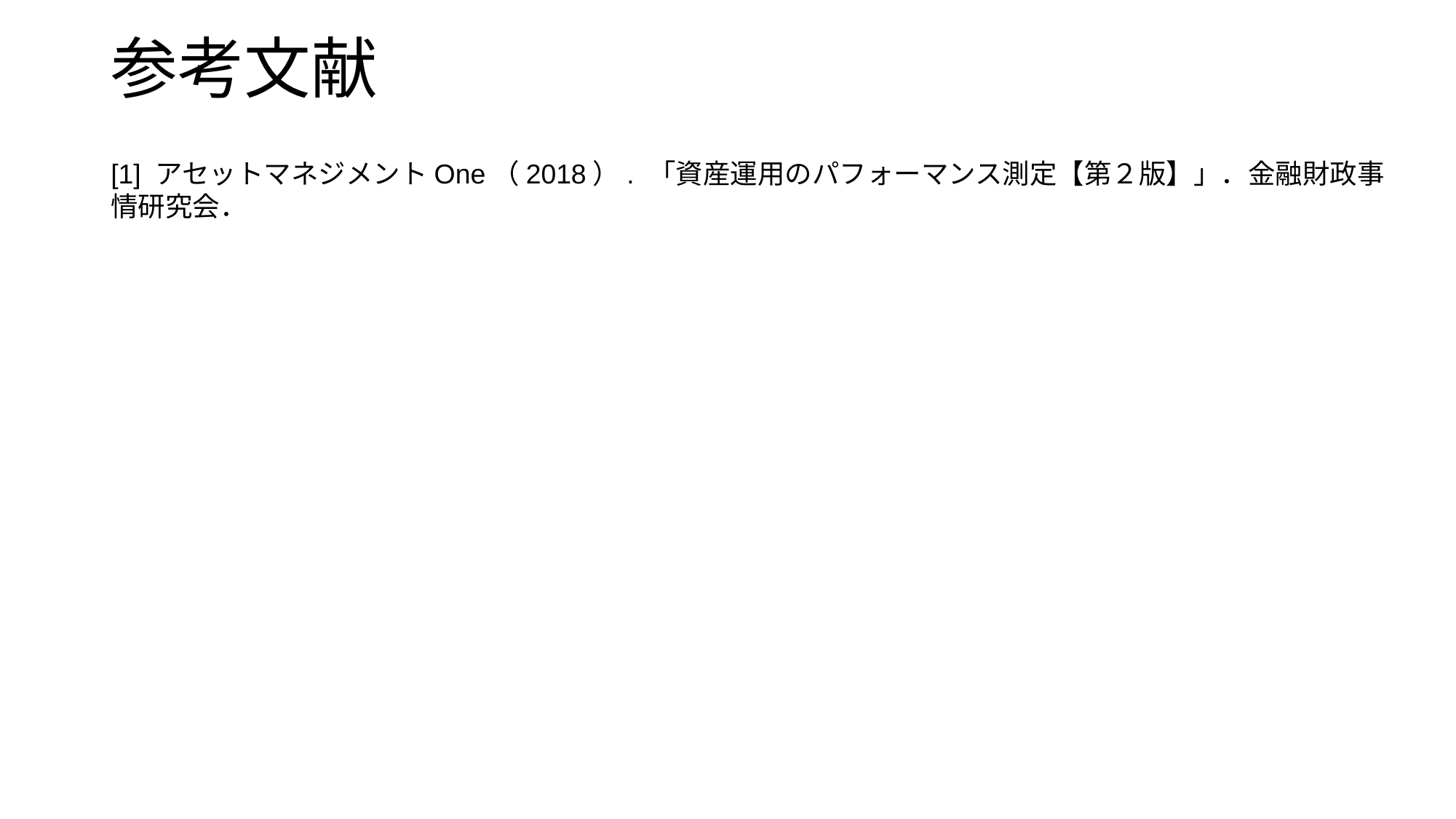

# 参考文献
[1] アセットマネジメントOne（2018）. 「資産運用のパフォーマンス測定【第２版】」．金融財政事情研究会．